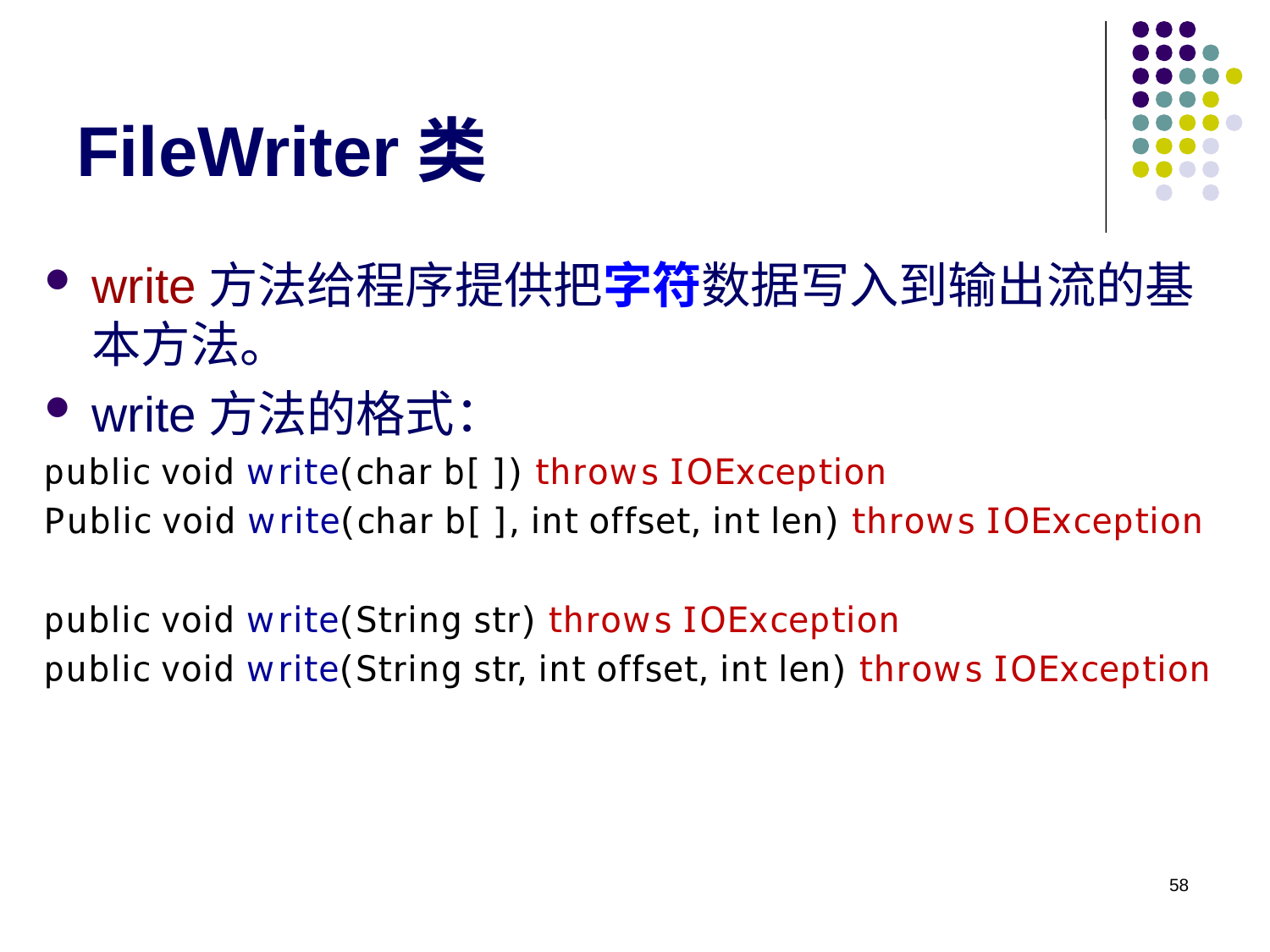

# FileWriter类
write方法给程序提供把字符数据写入到输出流的基本方法。
write方法的格式：
public void write(char b[ ]) throws IOException
Public void write(char b[ ], int offset, int len) throws IOException

public void write(String str) throws IOException
public void write(String str, int offset, int len) throws IOException

58